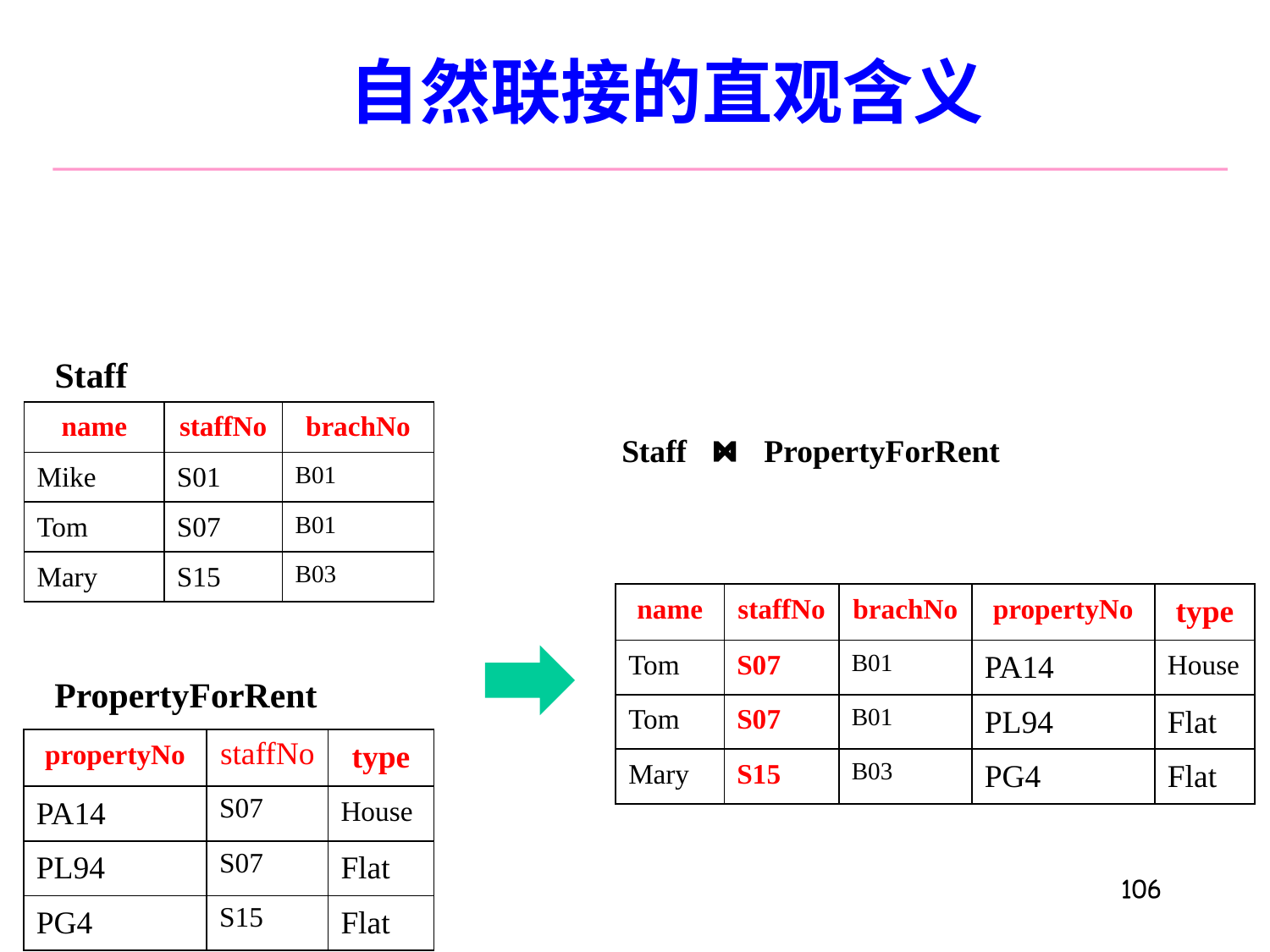

# 自然联接的直观含义
Staff
| name | staffNo | brachNo |
| --- | --- | --- |
| Mike | S01 | B01 |
| Tom | S07 | B01 |
| Mary | S15 | B03 |
Staff   ⋈  PropertyForRent
| name | staffNo | brachNo | propertyNo | type |
| --- | --- | --- | --- | --- |
| Tom | S07 | B01 | PA14 | House |
| Tom | S07 | B01 | PL94 | Flat |
| Mary | S15 | B03 | PG4 | Flat |

PropertyForRent
| propertyNo | staffNo | type |
| --- | --- | --- |
| PA14 | S07 | House |
| PL94 | S07 | Flat |
| PG4 | S15 | Flat |
106